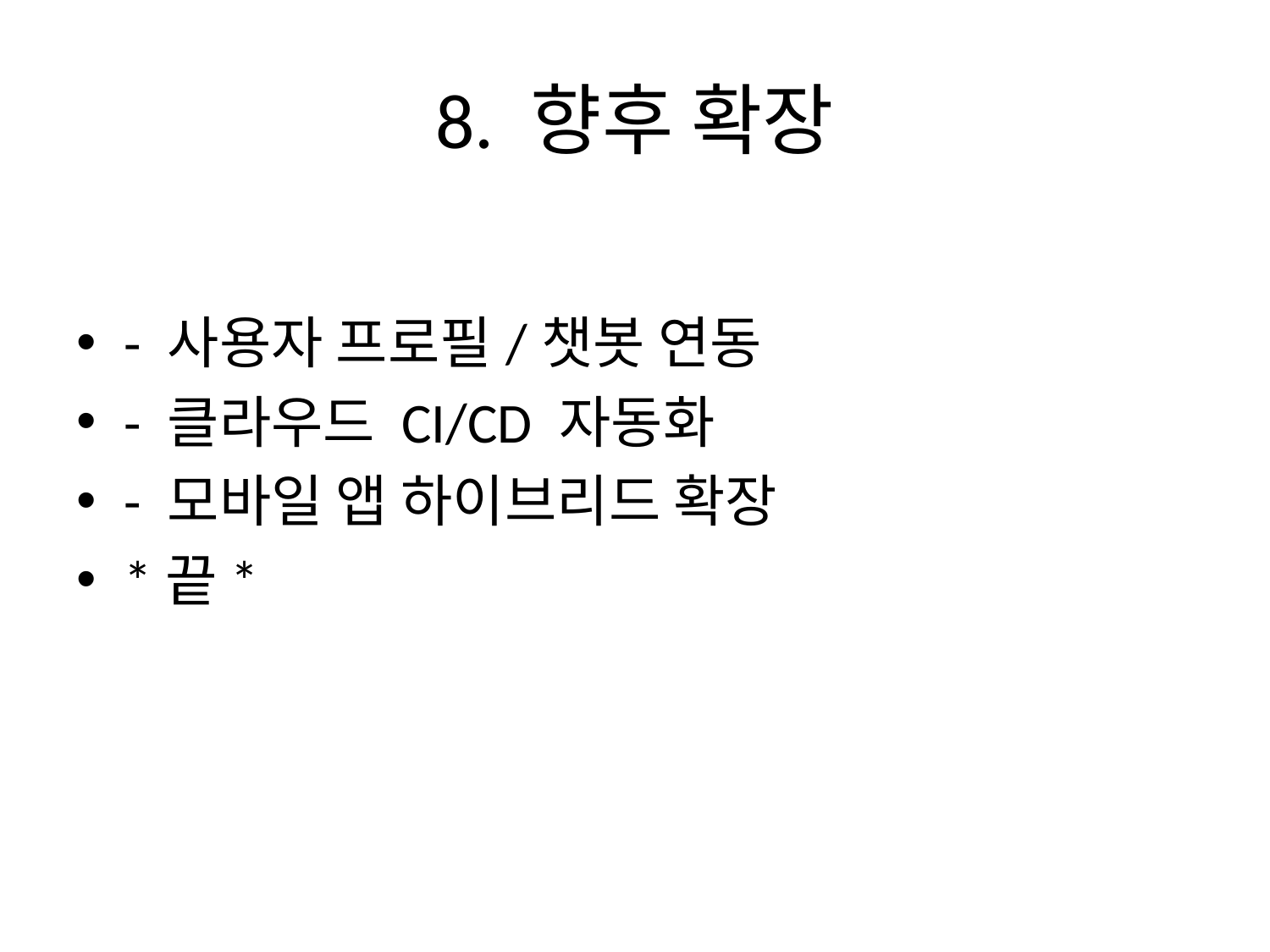

# 8. 향후 확장

- 사용자 프로필/챗봇 연동
- 클라우드 CI/CD 자동화
- 모바일 앱 하이브리드 확장
*끝*